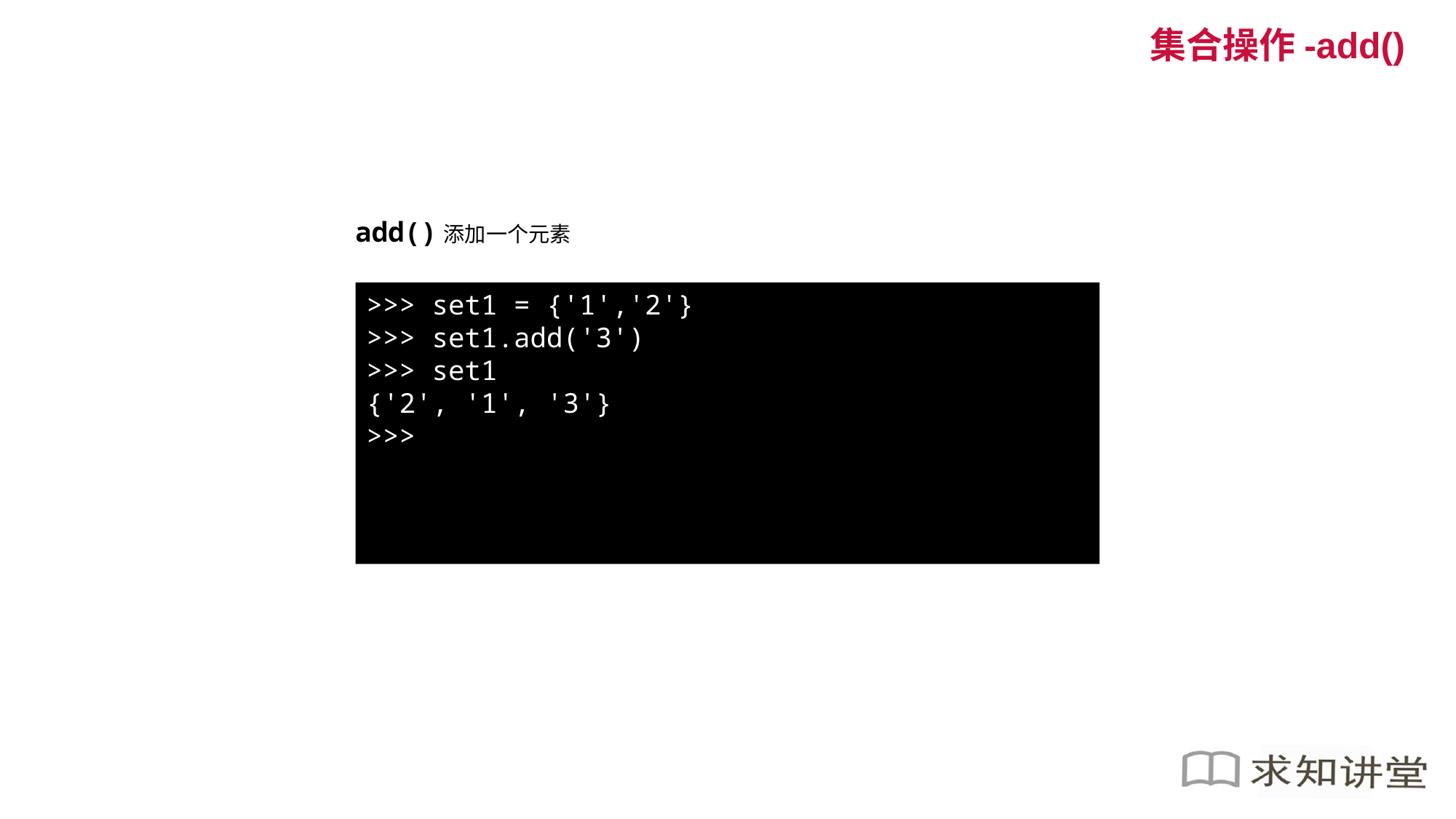

集合操作-add()
add()添加一个元素
>>> set1 = {'1','2'}
>>> set1.add('3')
>>> set1
{'2', '1', '3'}
>>>